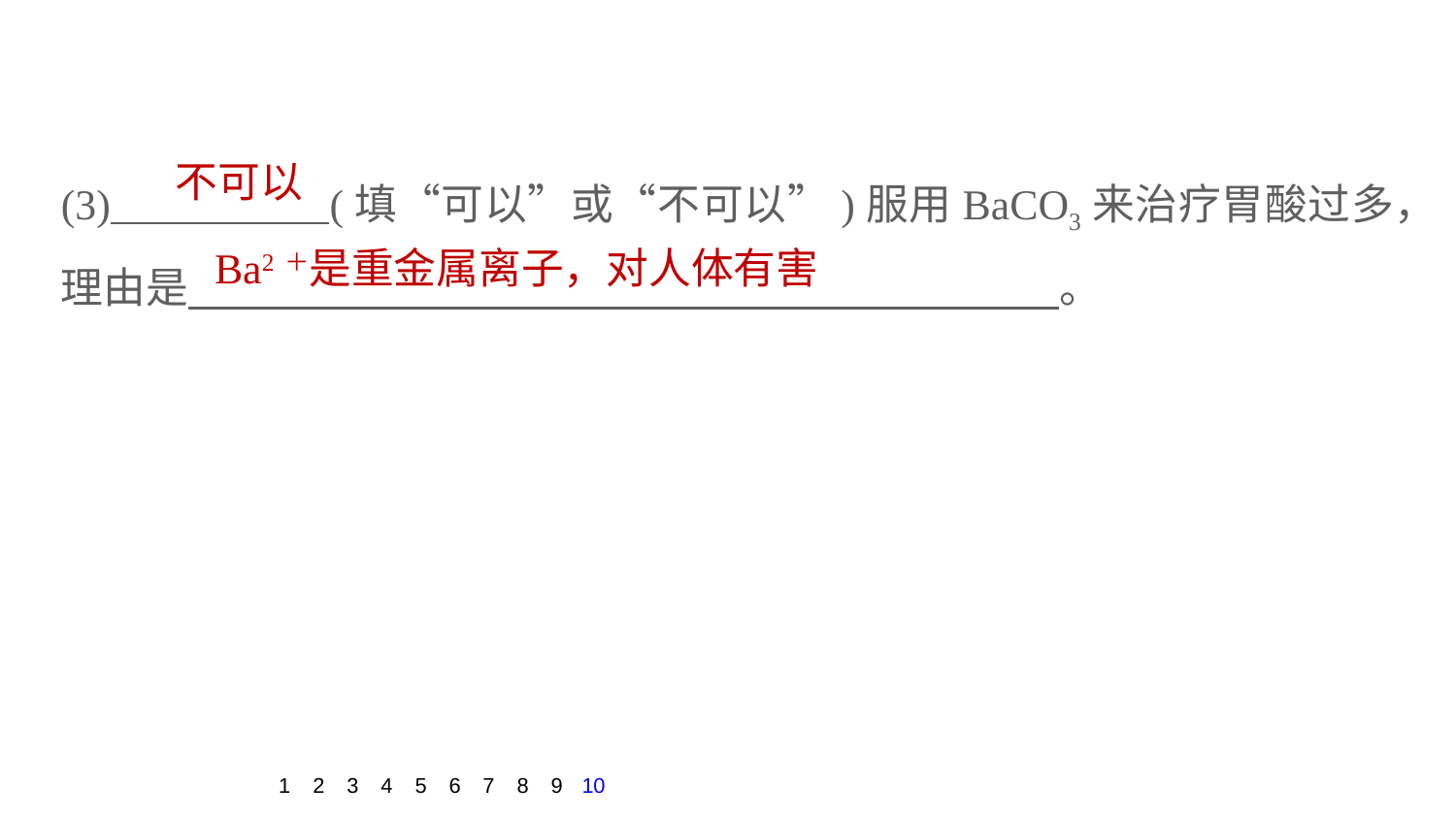

(3)                   (填“可以”或“不可以”)服用BaCO3来治疗胃酸过多，理由是                                                                                            。
不可以
Ba2＋是重金属离子，对人体有害
1
2
3
4
5
6
7
8
9
10